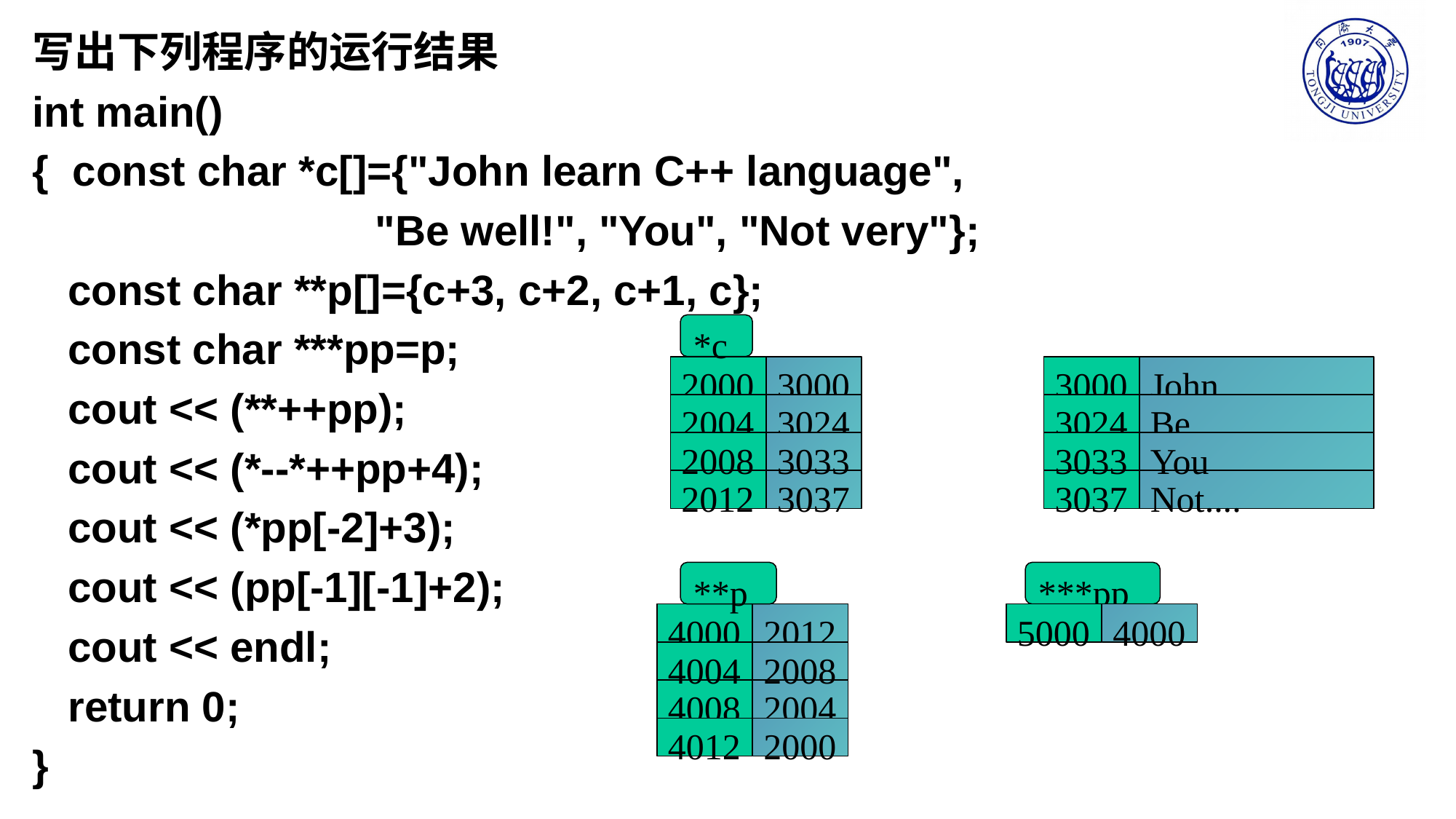

写出下列程序的运行结果
int main()
{  const char *c[]={"John learn C++ language",
                             "Be well!", "You", "Not very"};
   const char **p[]={c+3, c+2, c+1, c};
   const char ***pp=p;
   cout << (**++pp);
   cout << (*--*++pp+4);
   cout << (*pp[-2]+3);
   cout << (pp[-1][-1]+2);
   cout << endl;
   return 0;
}
*c
2000
3000
3000
John...
2004
3024
3024
Be....
2008
3033
3033
You
2012
3037
3037
Not....
**p
***pp
4000
2012
5000
4000
4004
2008
4008
2004
4012
2000